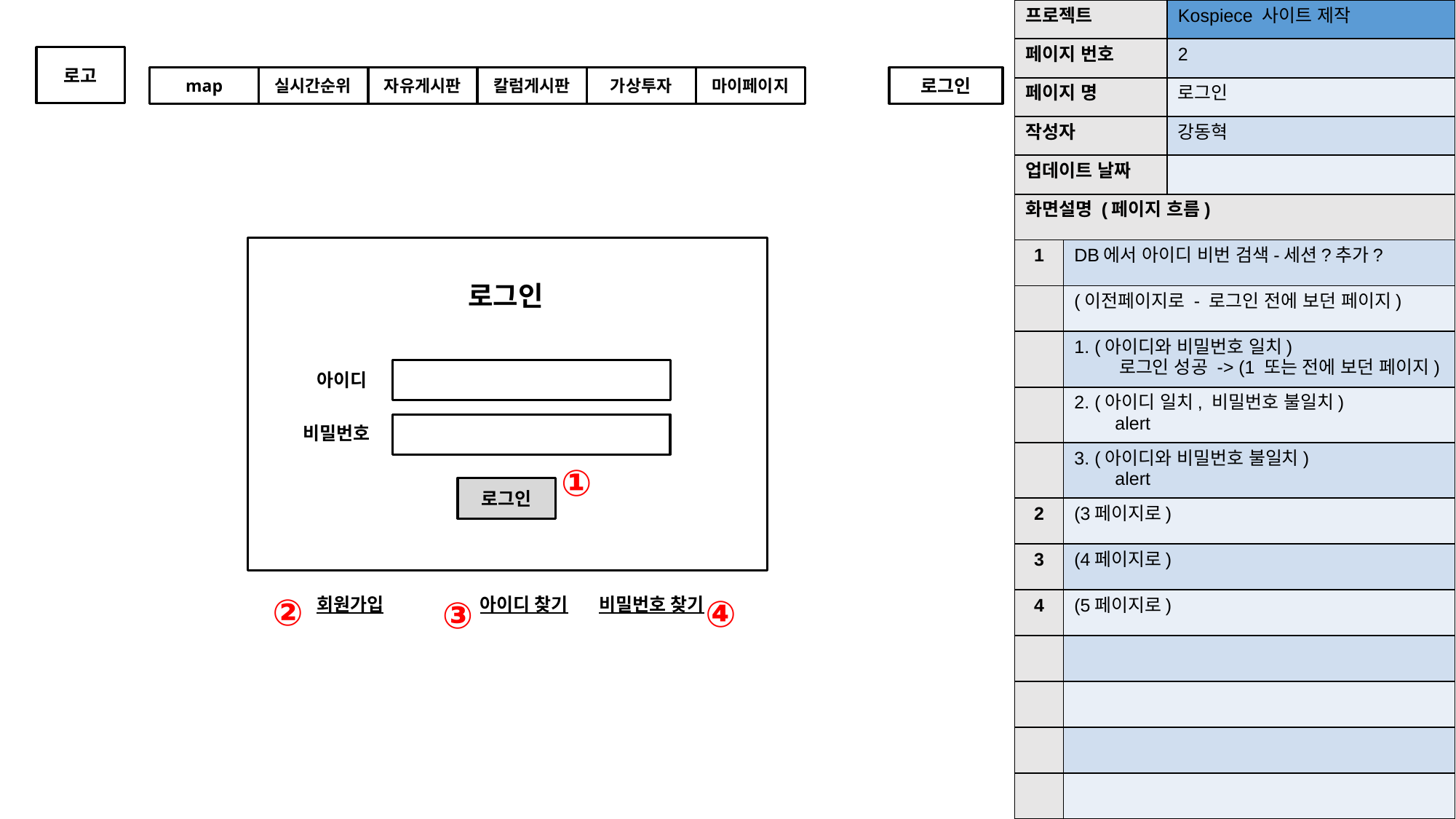

| 프로젝트 | Kospiece 사이트 제작 |
| --- | --- |
| 페이지 번호 | 2 |
| 페이지 명 | 로그인 |
| 작성자 | 강동혁 |
| 업데이트 날짜 |  |
로고
map
실시간순위
자유게시판
칼럼게시판
가상투자
마이페이지
로그인
| 화면설명 (페이지 흐름) |  |
| --- | --- |
| 1 | DB에서 아이디 비번 검색-세션?추가? |
|  | (이전페이지로 - 로그인 전에 보던 페이지) |
|  | 1. (아이디와 비밀번호 일치) 로그인 성공 -> (1 또는 전에 보던 페이지) |
|  | 2. (아이디 일치, 비밀번호 불일치) alert |
|  | 3. (아이디와 비밀번호 불일치) alert |
| 2 | (3페이지로) |
| 3 | (4페이지로) |
| 4 | (5페이지로) |
|  |  |
|  |  |
|  |  |
|  |  |

로그인
아이디

비밀번호

①
로그인
②
회원가입
아이디 찾기
비밀번호 찾기
④
③